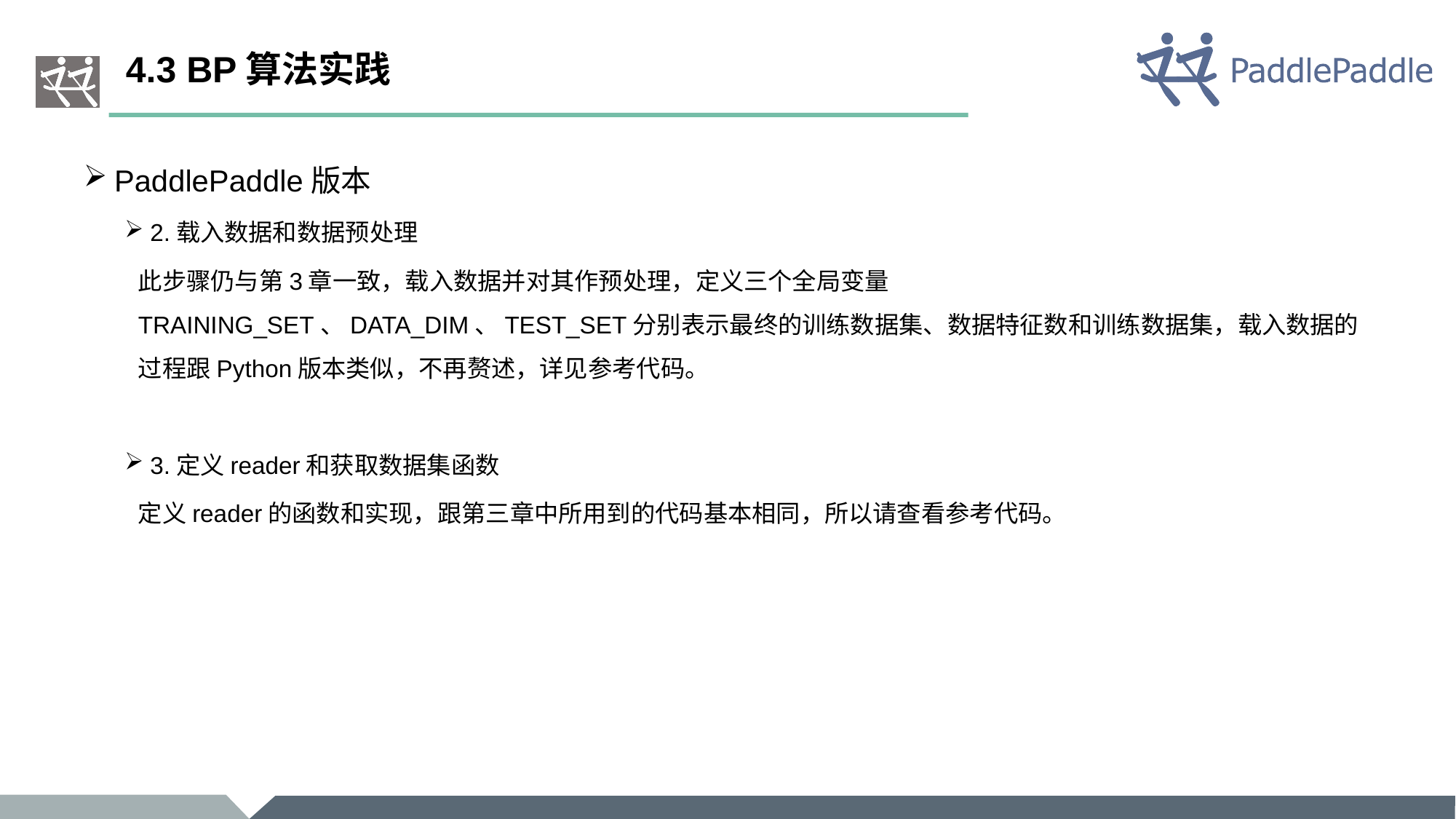

# 4.3 BP算法实践
PaddlePaddle版本
2.载入数据和数据预处理
此步骤仍与第3章一致，载入数据并对其作预处理，定义三个全局变量TRAINING_SET、DATA_DIM、TEST_SET分别表示最终的训练数据集、数据特征数和训练数据集，载入数据的过程跟Python版本类似，不再赘述，详见参考代码。

3.定义reader和获取数据集函数
定义reader的函数和实现，跟第三章中所用到的代码基本相同，所以请查看参考代码。